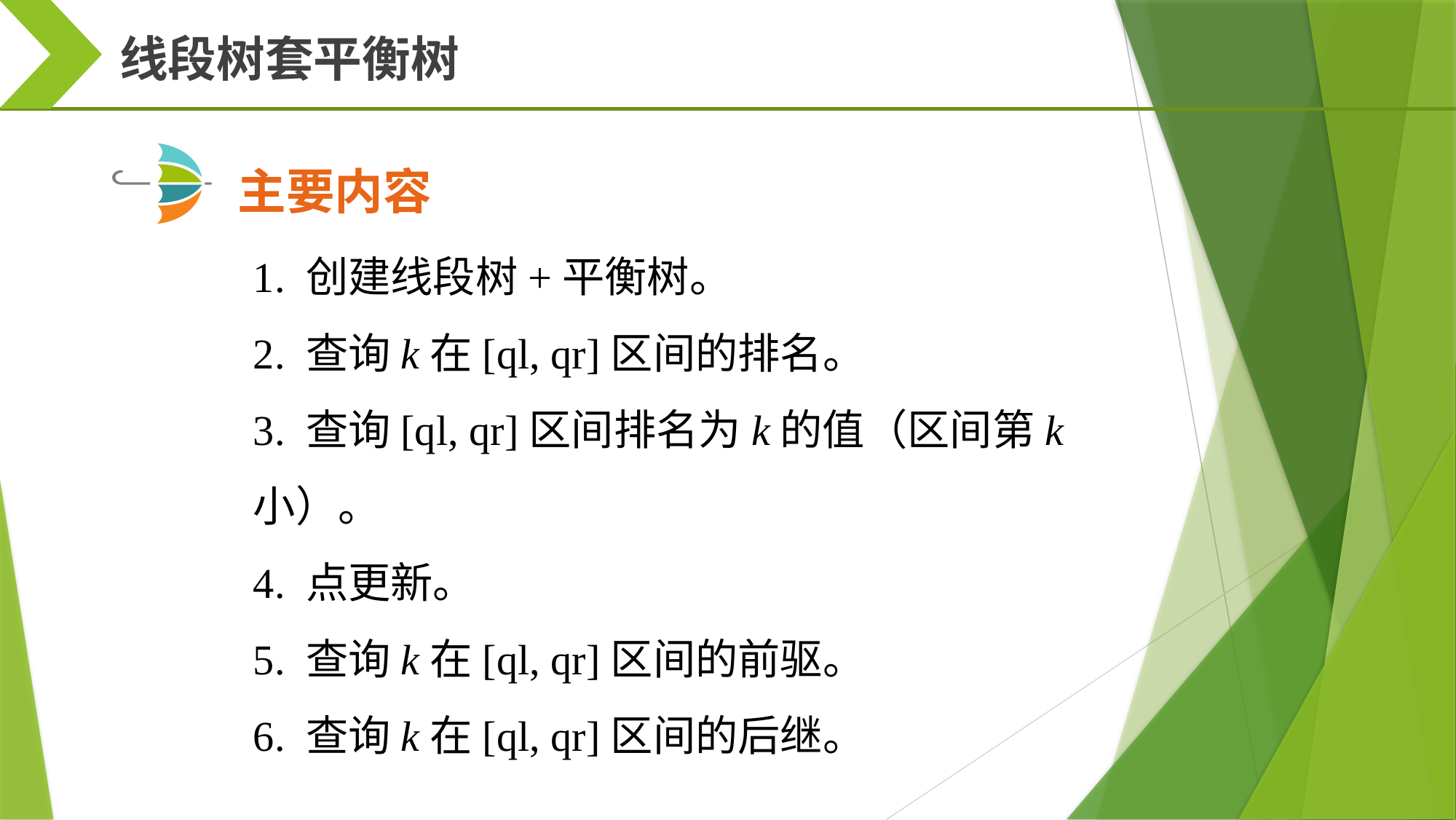

线段树套平衡树
主要内容

1. 创建线段树+平衡树。
2. 查询k在[ql, qr]区间的排名。
3. 查询[ql, qr]区间排名为k的值（区间第k小）。
4. 点更新。
5. 查询k在[ql, qr]区间的前驱。
6. 查询k在[ql, qr]区间的后继。